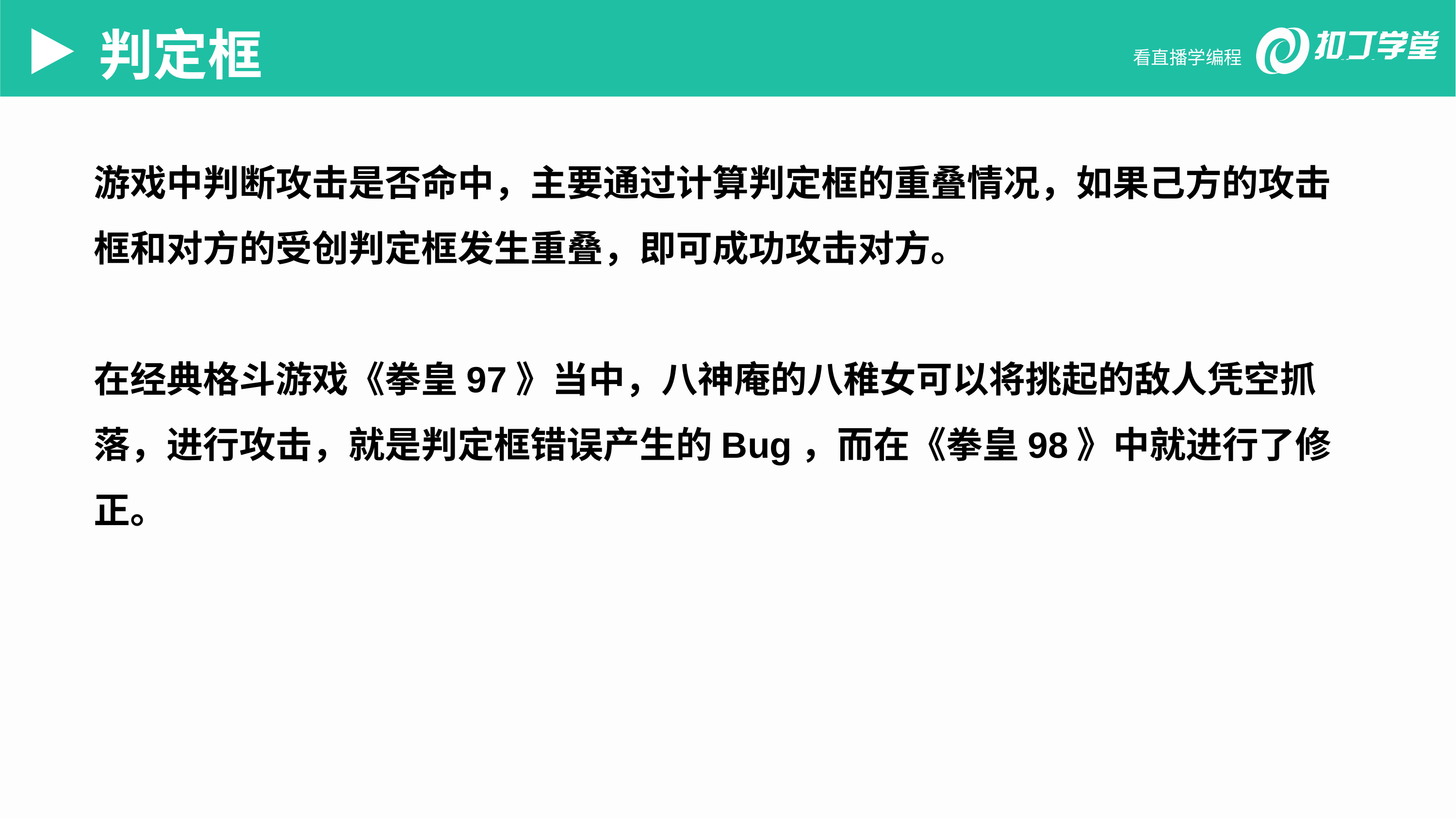

判定框

游戏中判断攻击是否命中，主要通过计算判定框的重叠情况，如果己方的攻击框和对方的受创判定框发生重叠，即可成功攻击对方。

在经典格斗游戏《拳皇97》当中，八神庵的八稚女可以将挑起的敌人凭空抓落，进行攻击，就是判定框错误产生的Bug，而在《拳皇98》中就进行了修正。